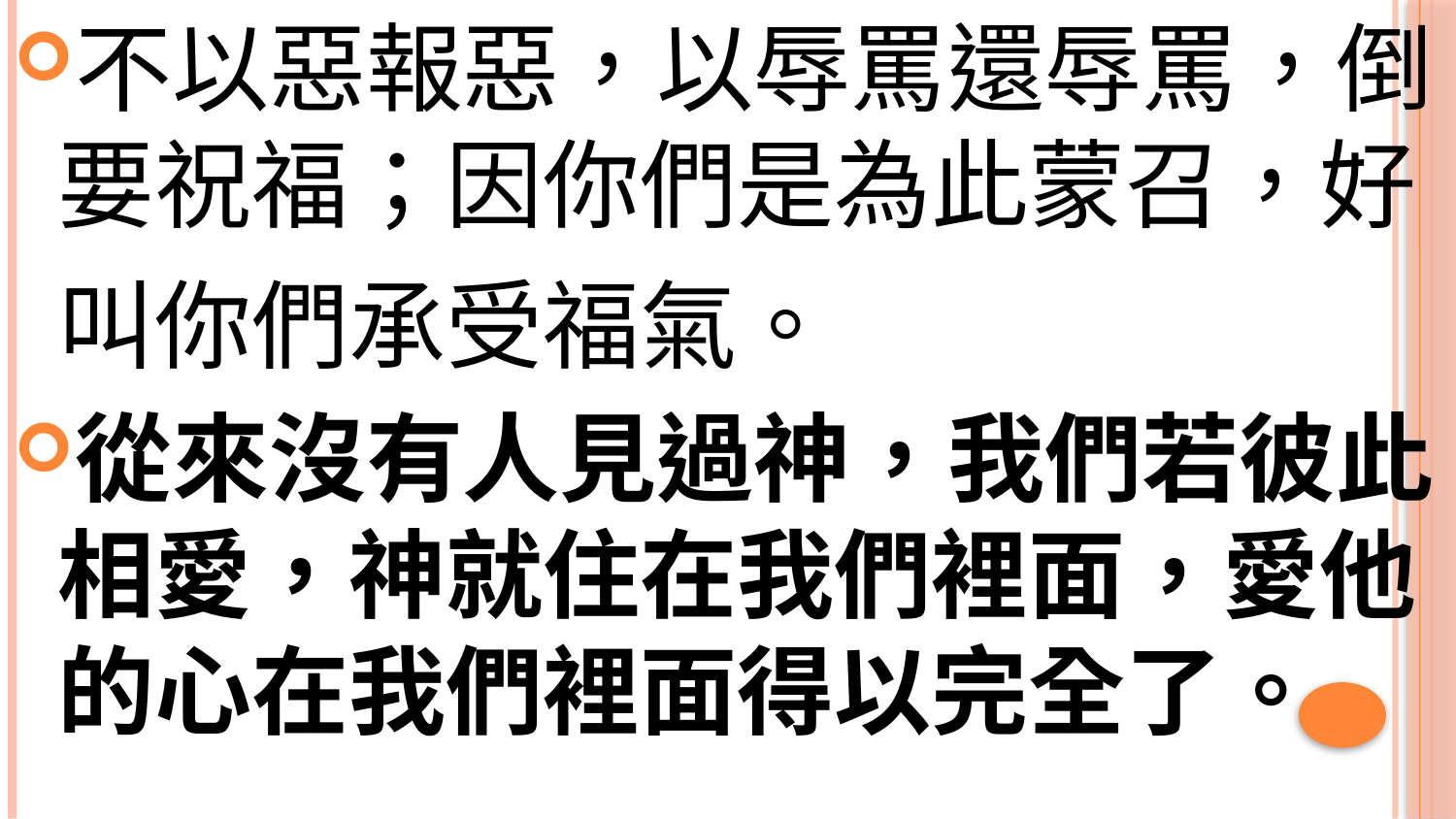

不以惡報惡，以辱罵還辱罵，倒要祝福；因你們是為此蒙召，好叫你們承受福氣。
從來沒有人見過神，我們若彼此相愛，神就住在我們裡面，愛他的心在我們裡面得以完全了。